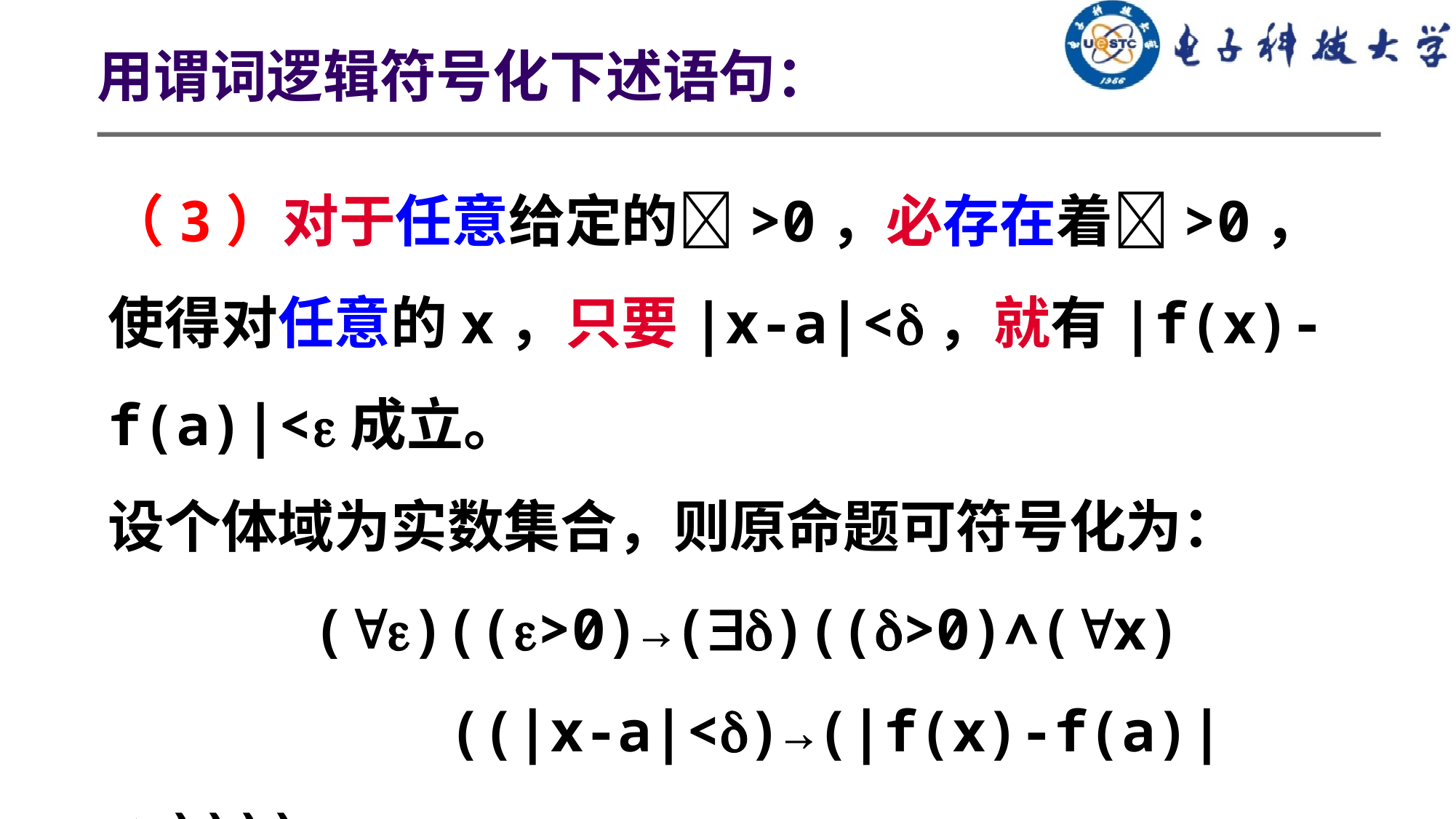

# 用谓词逻辑符号化下述语句：
（3）对于任意给定的ε>0，必存在着δ>0，使得对任意的x，只要|x-a|<δ，就有|f(x)-f(a)|<ε成立。
设个体域为实数集合，则原命题可符号化为：
      (∀ε)((ε>0)→(∃δ)((δ>0)∧(∀x)
          ((|x-a|<δ)→(|f(x)-f(a)|<ε))))